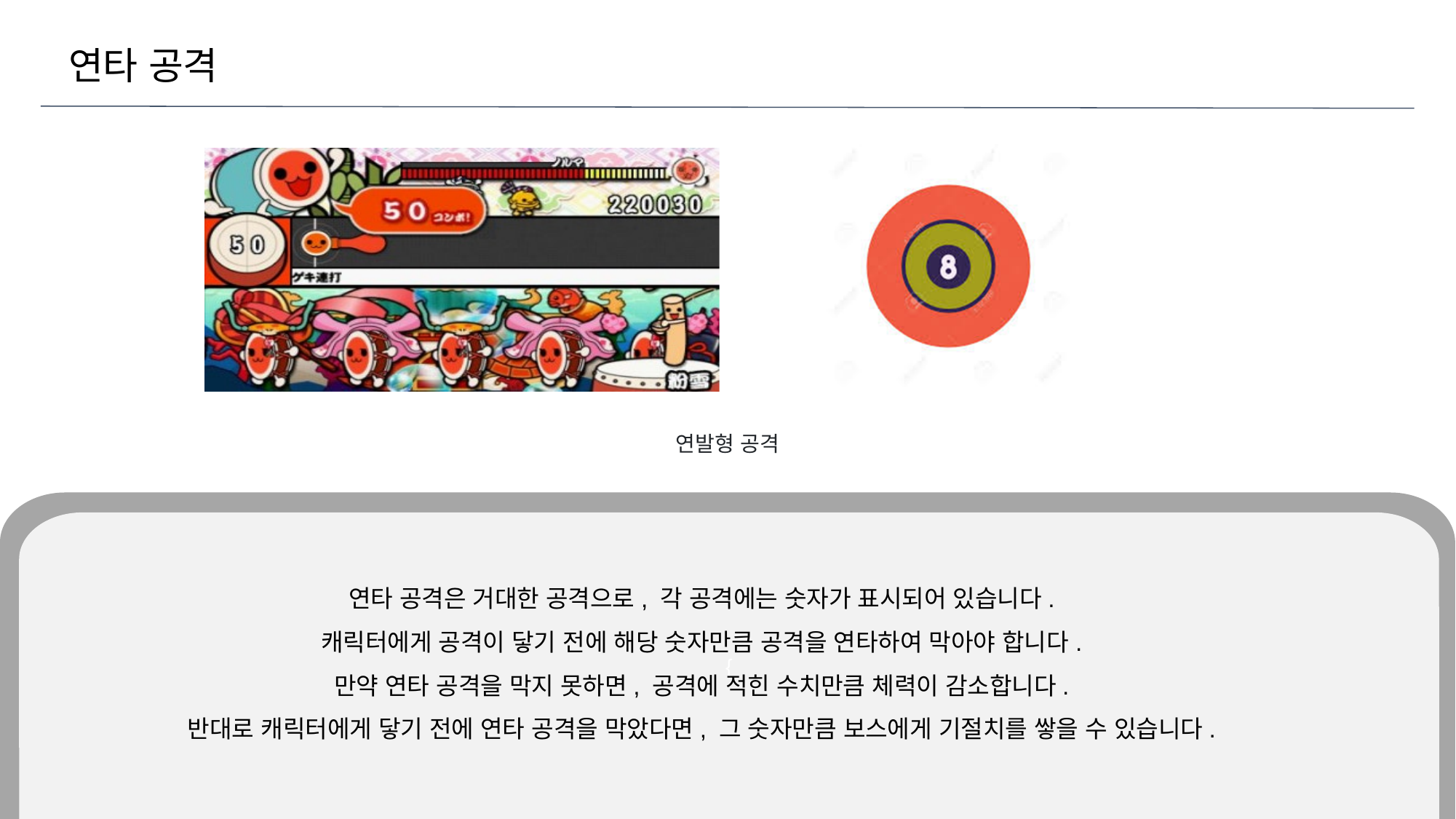

연타 공격

연발형 공격

{

연타 공격은 거대한 공격으로, 각 공격에는 숫자가 표시되어 있습니다.
캐릭터에게 공격이 닿기 전에 해당 숫자만큼 공격을 연타하여 막아야 합니다.
만약 연타 공격을 막지 못하면, 공격에 적힌 수치만큼 체력이 감소합니다.
반대로 캐릭터에게 닿기 전에 연타 공격을 막았다면, 그 숫자만큼 보스에게 기절치를 쌓을 수 있습니다.